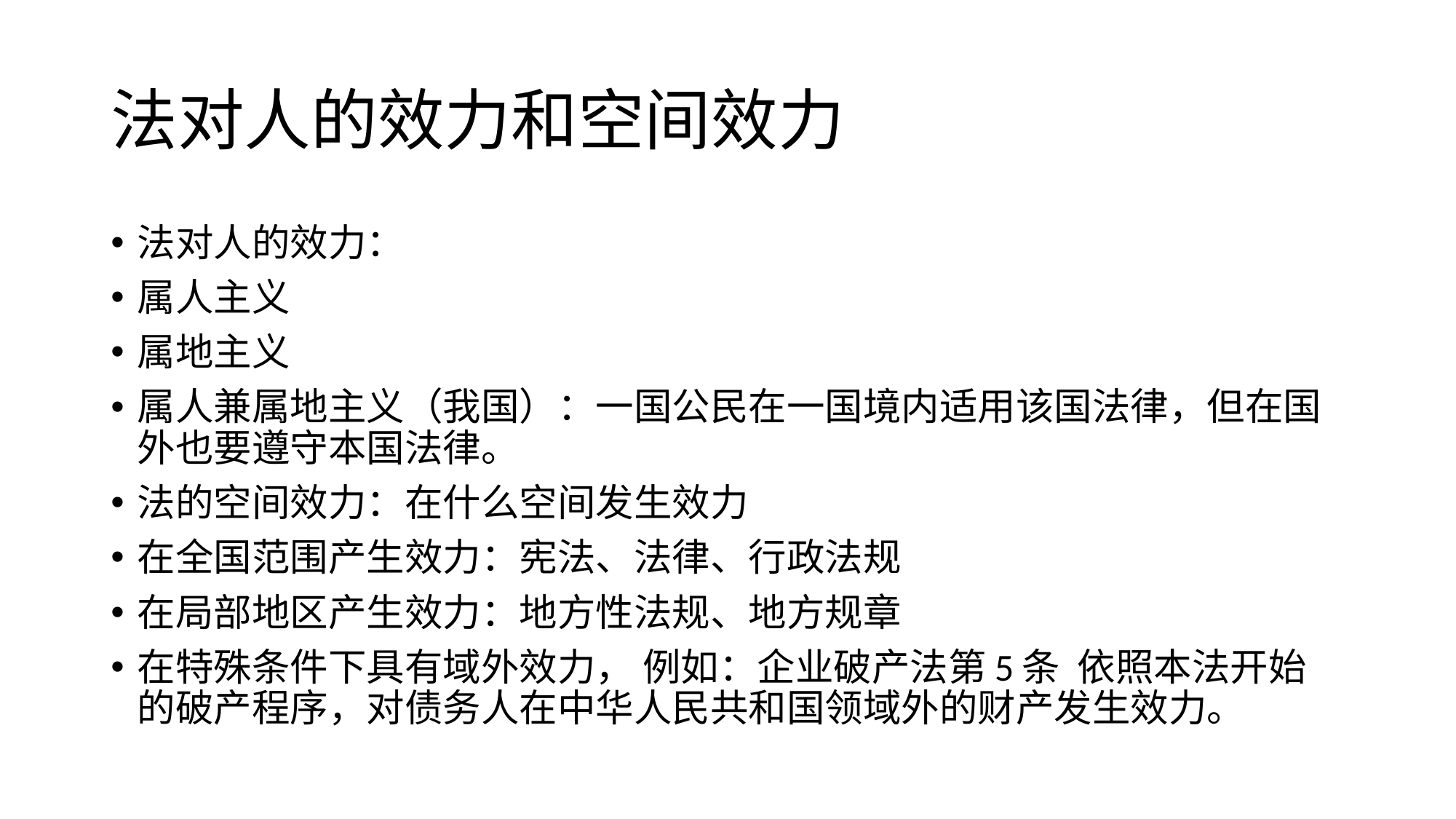

# 法对人的效力和空间效力
法对人的效力：
属人主义
属地主义
属人兼属地主义（我国）：一国公民在一国境内适用该国法律，但在国外也要遵守本国法律。
法的空间效力：在什么空间发生效力
在全国范围产生效力：宪法、法律、行政法规
在局部地区产生效力：地方性法规、地方规章
在特殊条件下具有域外效力， 例如：企业破产法第5条  依照本法开始的破产程序，对债务人在中华人民共和国领域外的财产发生效力。